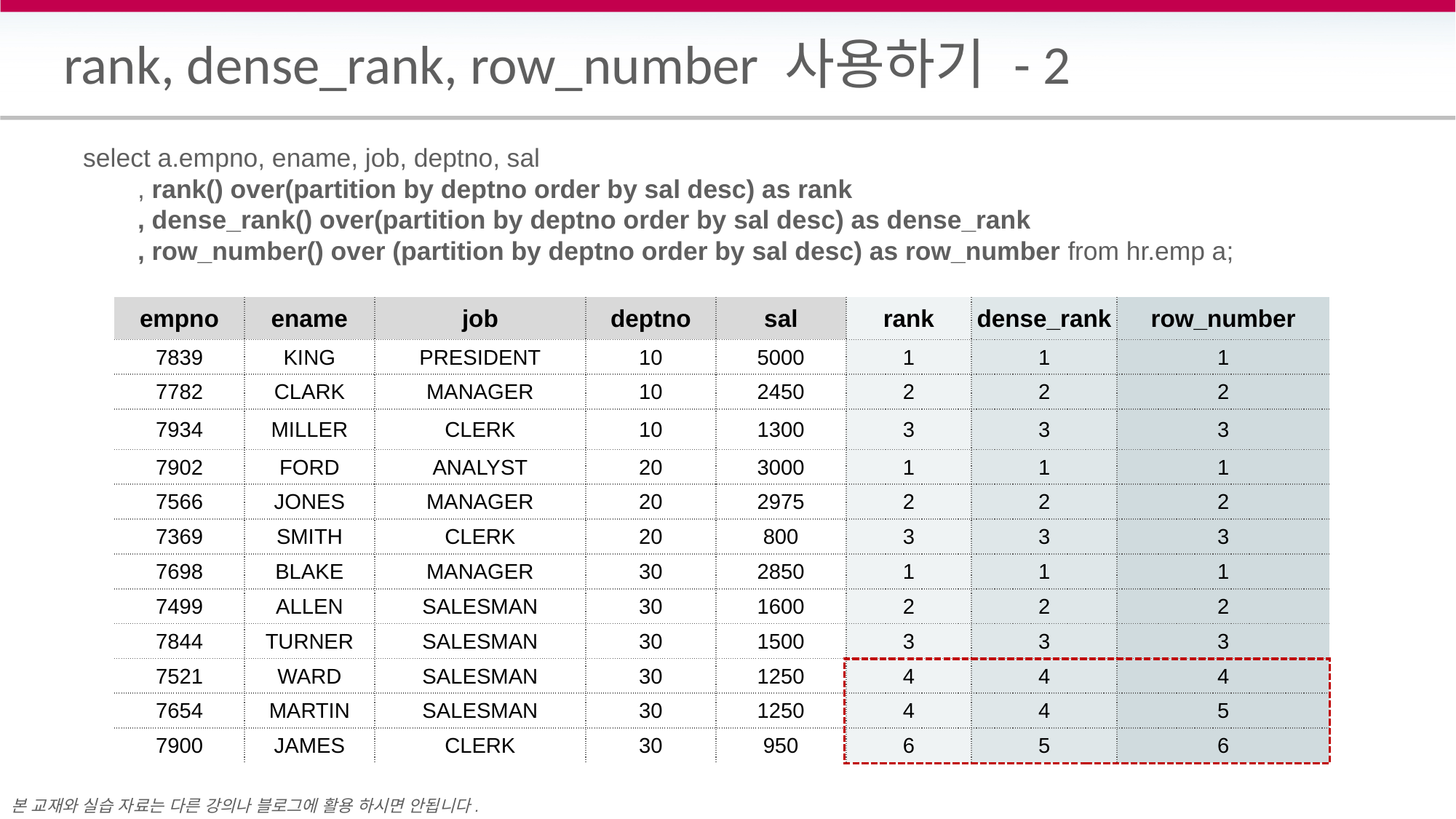

# rank, dense_rank, row_number 사용하기 - 2
select a.empno, ename, job, deptno, sal
, rank() over(partition by deptno order by sal desc) as rank
, dense_rank() over(partition by deptno order by sal desc) as dense_rank
, row_number() over (partition by deptno order by sal desc) as row_number from hr.emp a;
| empno | ename | job | deptno | sal | rank | dense\_rank | row\_number |
| --- | --- | --- | --- | --- | --- | --- | --- |
| 7839 | KING | PRESIDENT | 10 | 5000 | 1 | 1 | 1 |
| 7782 | CLARK | MANAGER | 10 | 2450 | 2 | 2 | 2 |
| 7934 | MILLER | CLERK | 10 | 1300 | 3 | 3 | 3 |
| 7902 | FORD | ANALYST | 20 | 3000 | 1 | 1 | 1 |
| 7566 | JONES | MANAGER | 20 | 2975 | 2 | 2 | 2 |
| 7369 | SMITH | CLERK | 20 | 800 | 3 | 3 | 3 |
| 7698 | BLAKE | MANAGER | 30 | 2850 | 1 | 1 | 1 |
| 7499 | ALLEN | SALESMAN | 30 | 1600 | 2 | 2 | 2 |
| 7844 | TURNER | SALESMAN | 30 | 1500 | 3 | 3 | 3 |
| 7521 | WARD | SALESMAN | 30 | 1250 | 4 | 4 | 4 |
| 7654 | MARTIN | SALESMAN | 30 | 1250 | 4 | 4 | 5 |
| 7900 | JAMES | CLERK | 30 | 950 | 6 | 5 | 6 |